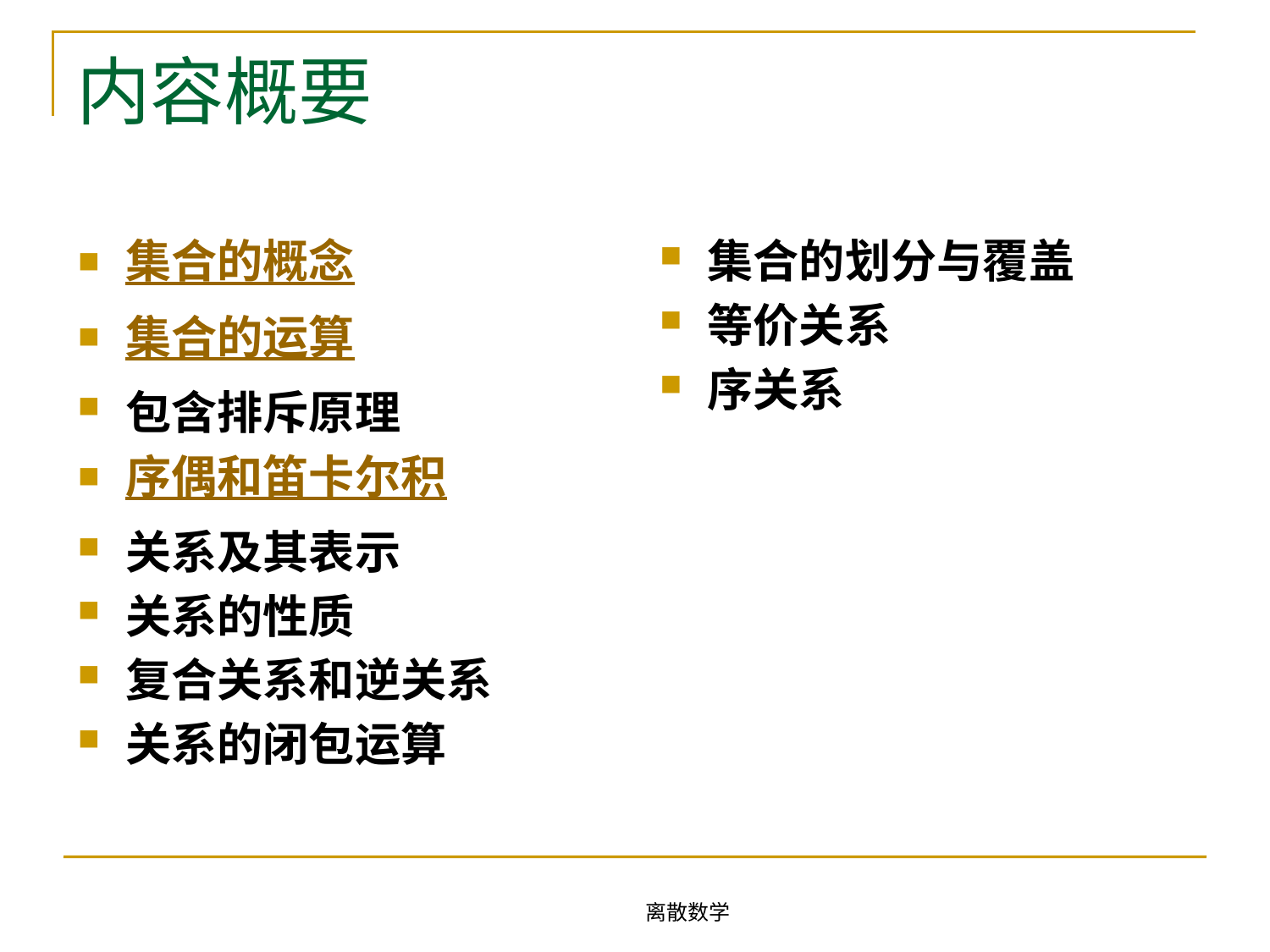

# 内容概要
集合的概念
集合的运算
包含排斥原理
序偶和笛卡尔积
关系及其表示
关系的性质
复合关系和逆关系
关系的闭包运算

集合的划分与覆盖
等价关系
序关系

离散数学
2